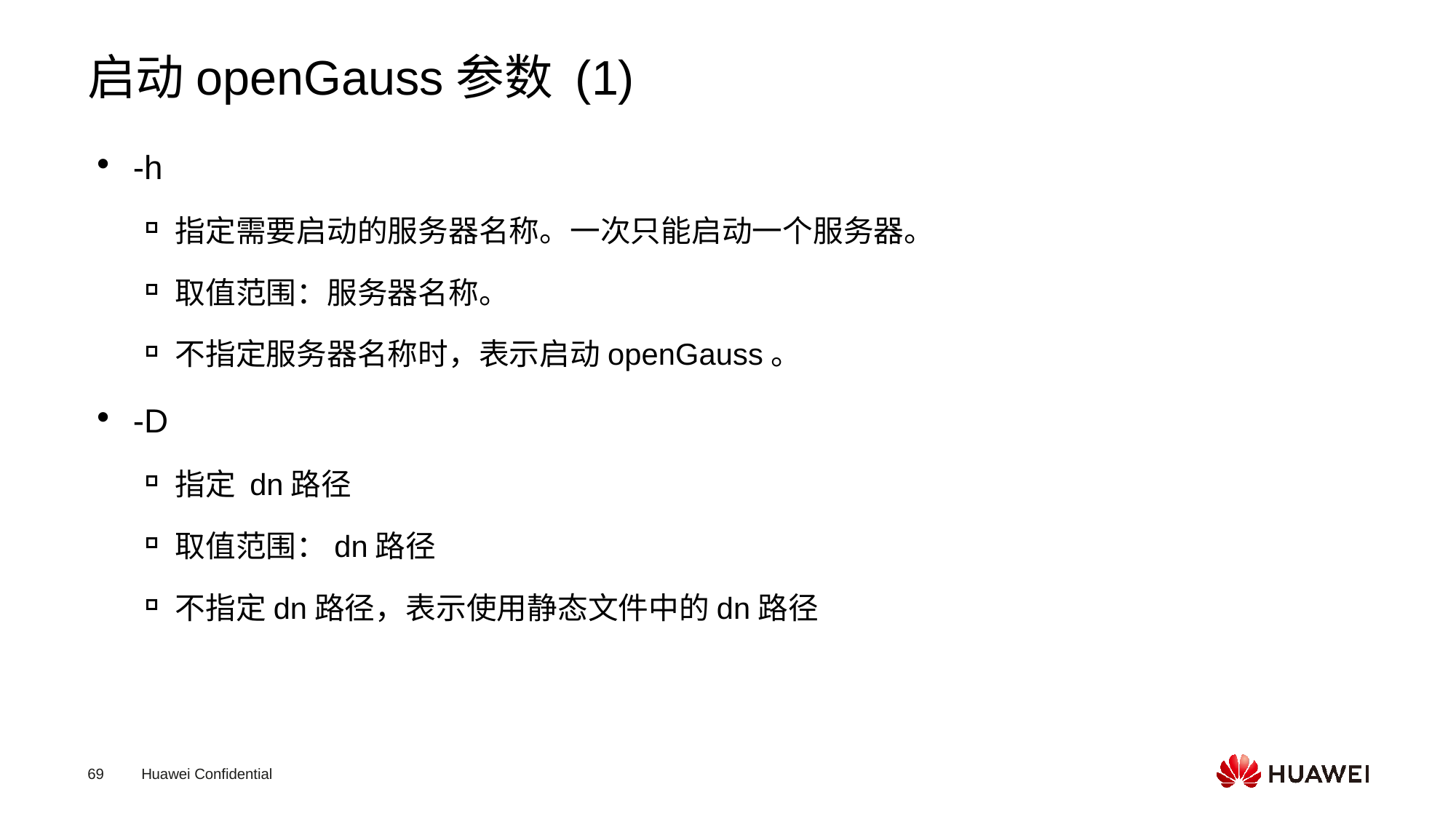

# 启动openGauss参数 (1)
-h
指定需要启动的服务器名称。一次只能启动一个服务器。
取值范围：服务器名称。
不指定服务器名称时，表示启动openGauss。
-D
指定 dn路径
取值范围：dn路径
不指定dn路径，表示使用静态文件中的dn路径